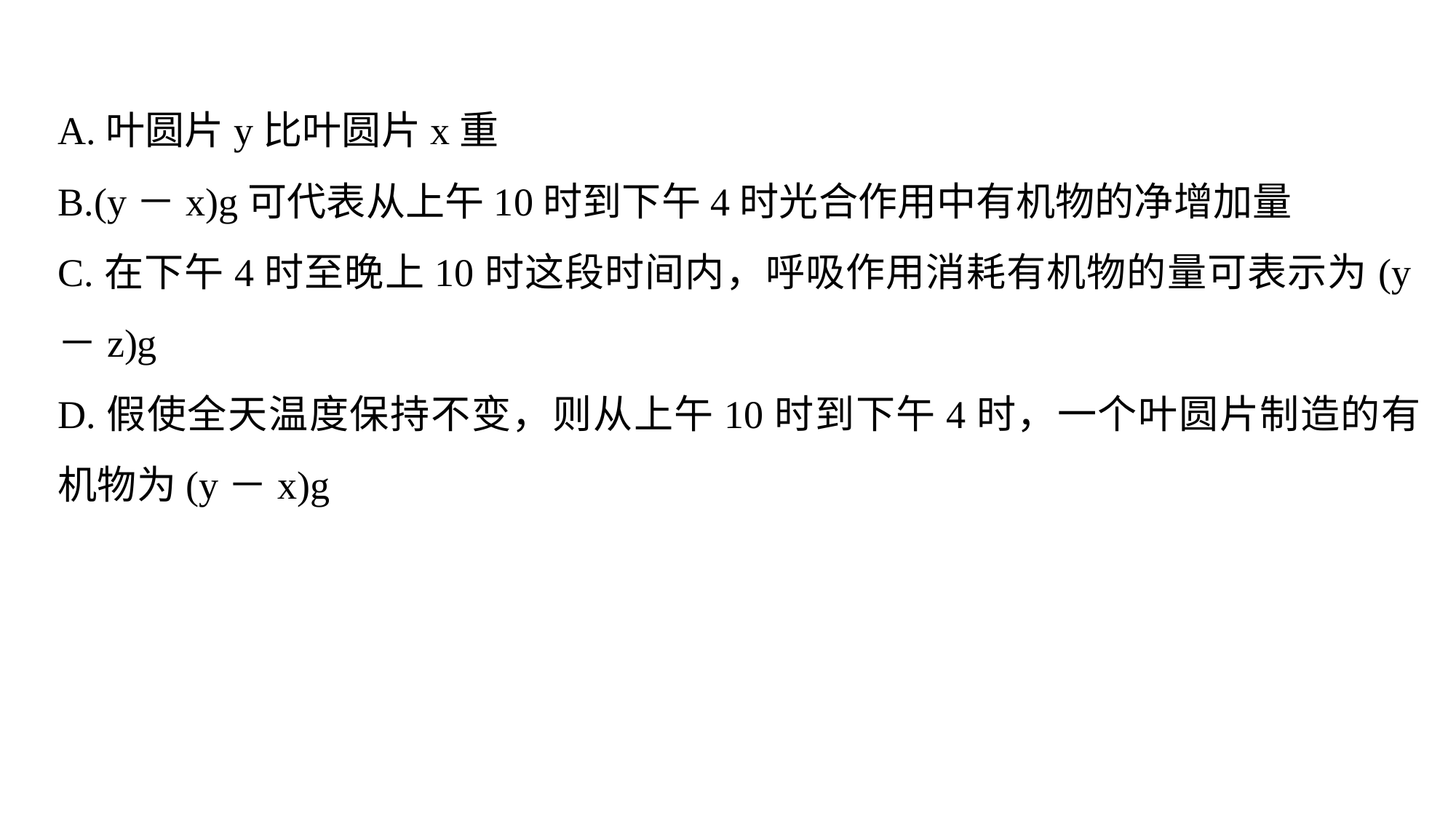

A.叶圆片y比叶圆片x重
B.(y－x)g可代表从上午10时到下午4时光合作用中有机物的净增加量
C.在下午4时至晚上10时这段时间内，呼吸作用消耗有机物的量可表示为(y－z)g
D.假使全天温度保持不变，则从上午10时到下午4时，一个叶圆片制造的有机物为(y－x)g